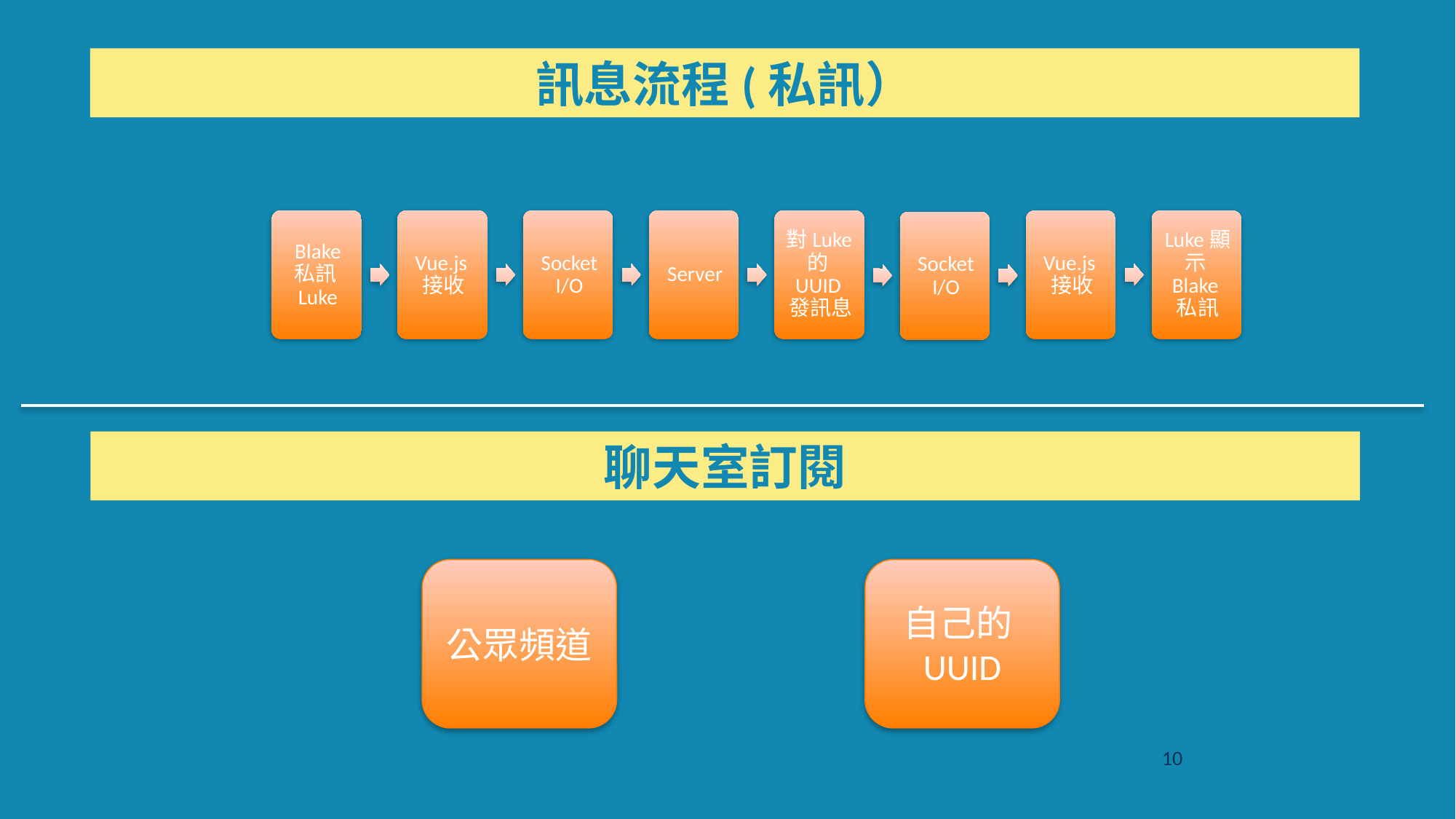

訊息流程(私訊）
Blake 私訊Luke

Vue.js接收

Socket I/O

Server

對Luke的UUID發訊息

Socket I/O

Vue.js接收

Luke顯示Blake私訊
聊天室訂閱
公眾頻道
自己的UUID
10